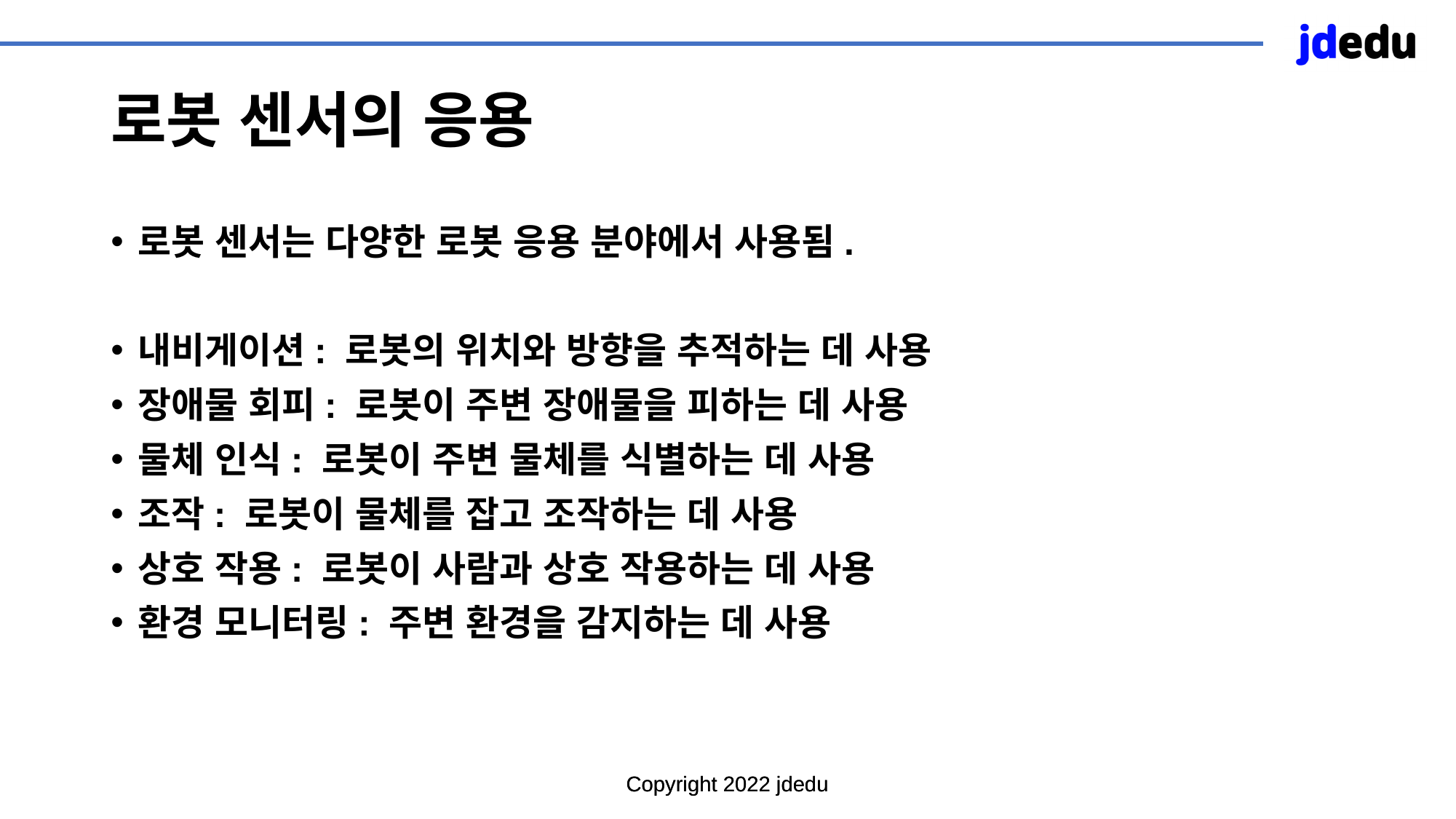

# 로봇 센서의 응용
로봇 센서는 다양한 로봇 응용 분야에서 사용됨.

내비게이션: 로봇의 위치와 방향을 추적하는 데 사용
장애물 회피: 로봇이 주변 장애물을 피하는 데 사용
물체 인식: 로봇이 주변 물체를 식별하는 데 사용
조작: 로봇이 물체를 잡고 조작하는 데 사용
상호 작용: 로봇이 사람과 상호 작용하는 데 사용
환경 모니터링: 주변 환경을 감지하는 데 사용